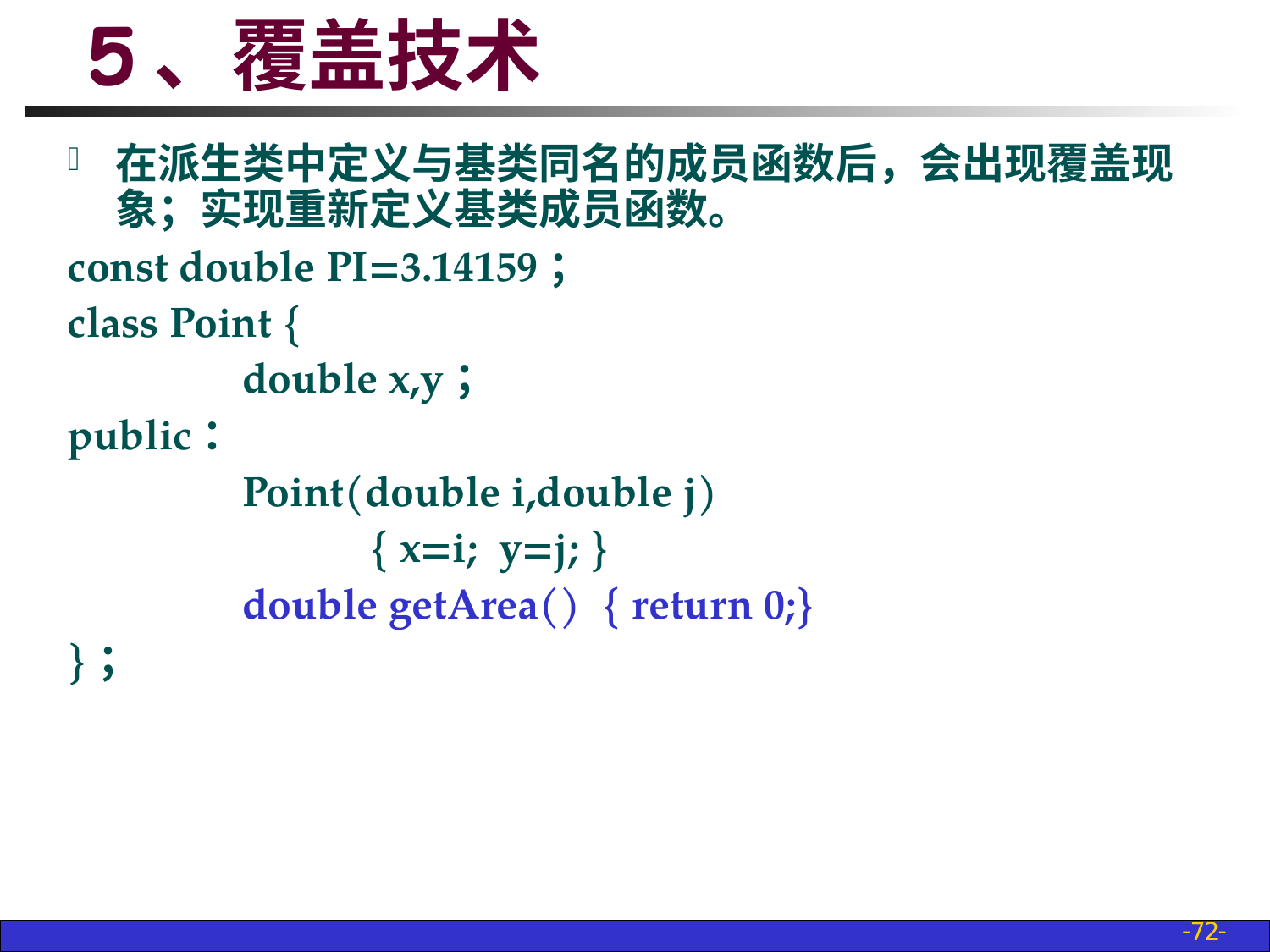

# 5、覆盖技术
在派生类中定义与基类同名的成员函数后，会出现覆盖现象；实现重新定义基类成员函数。
const double PI=3.14159；
class Point {
		double x,y；
public：
		Point(double i,double j)
			{ x=i;  y=j; }
		double getArea()  { return 0;}
}；
-72-